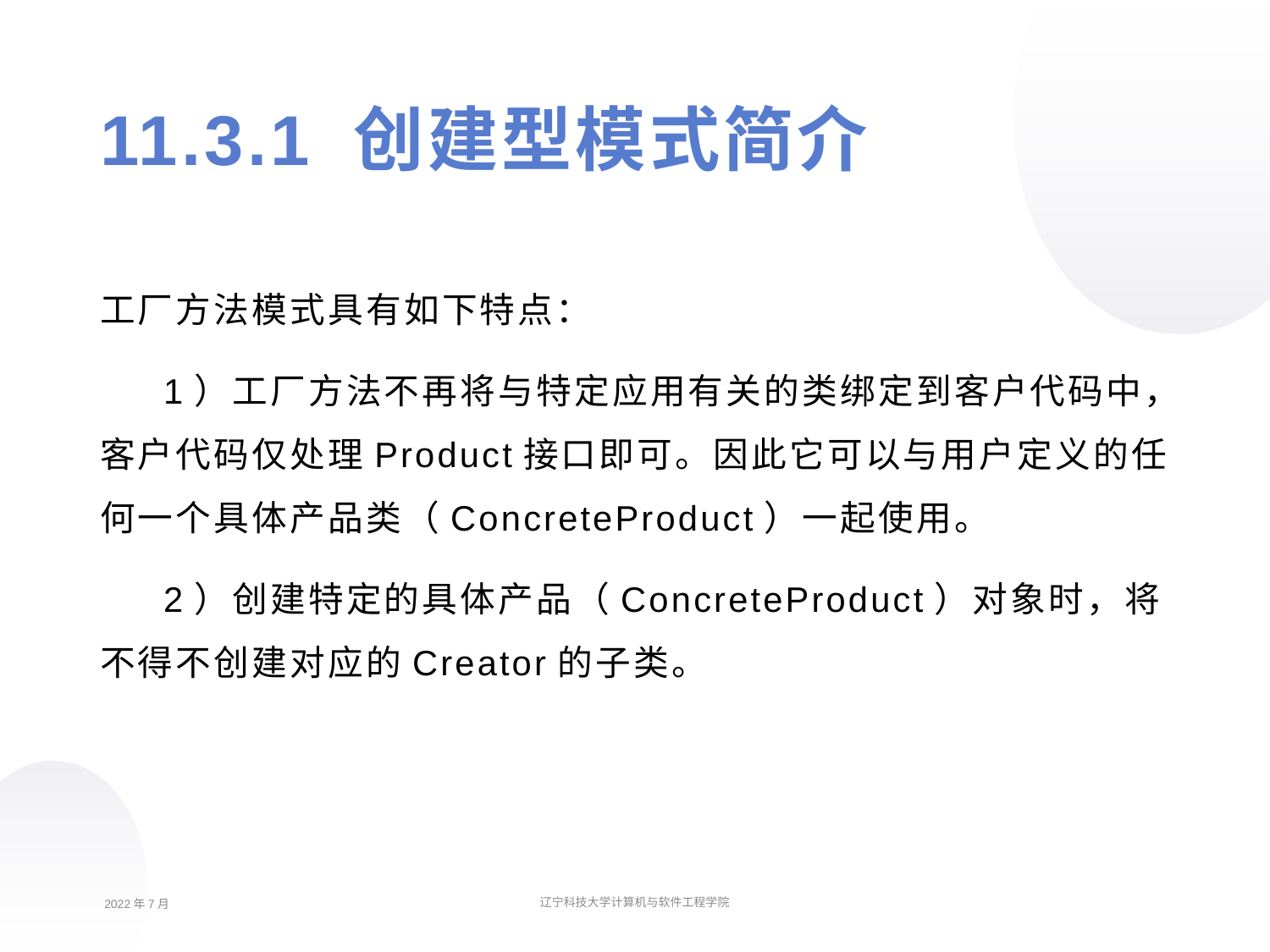

11.3.1 创建型模式简介
工厂方法模式具有如下特点：
1）工厂方法不再将与特定应用有关的类绑定到客户代码中，客户代码仅处理Product接口即可。因此它可以与用户定义的任何一个具体产品类（ConcreteProduct）一起使用。
2）创建特定的具体产品（ConcreteProduct）对象时，将不得不创建对应的Creator的子类。

2022年7月
辽宁科技大学计算机与软件工程学院
50